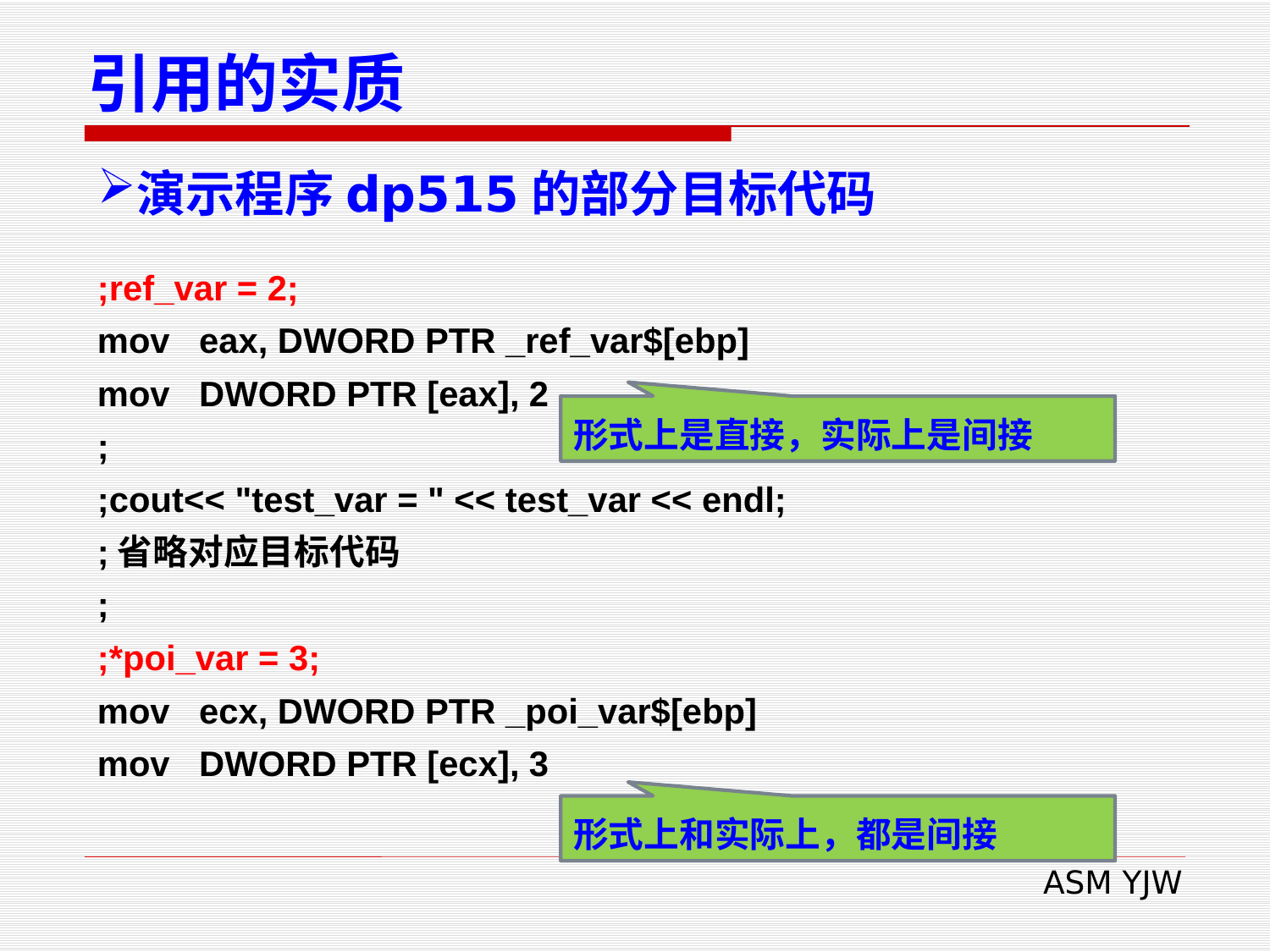

# 引用的实质
演示程序dp515的部分目标代码
;ref_var = 2;
mov   eax, DWORD PTR _ref_var$[ebp]
mov   DWORD PTR [eax], 2
;
;cout<< "test_var = " << test_var << endl;
;省略对应目标代码
;
;*poi_var = 3;
mov   ecx, DWORD PTR _poi_var$[ebp]
mov   DWORD PTR [ecx], 3
形式上是直接，实际上是间接
形式上和实际上，都是间接